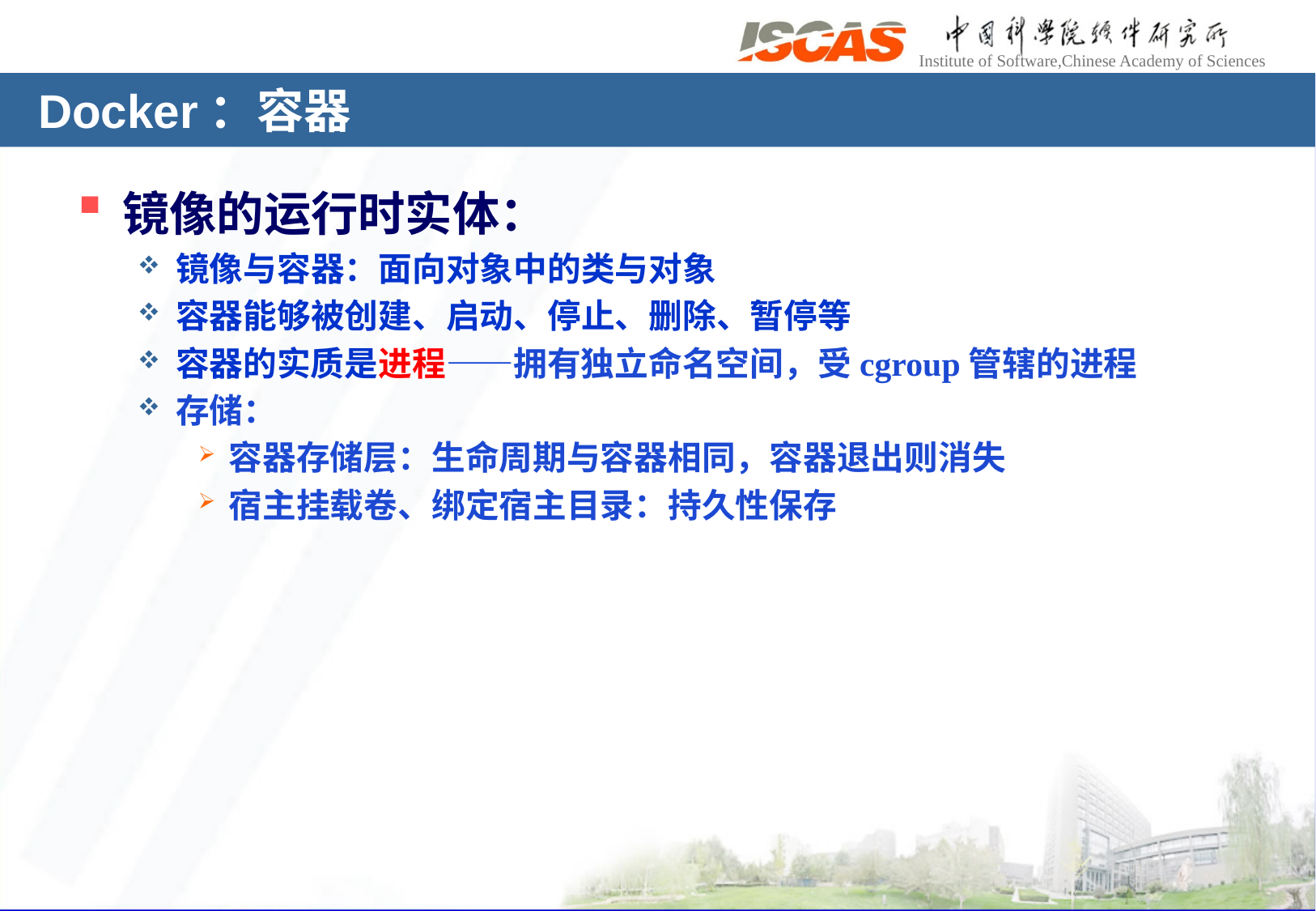

# Docker：容器
镜像的运行时实体：
镜像与容器：面向对象中的类与对象
容器能够被创建、启动、停止、删除、暂停等
容器的实质是进程——拥有独立命名空间，受cgroup管辖的进程
存储：
容器存储层：生命周期与容器相同，容器退出则消失
宿主挂载卷、绑定宿主目录：持久性保存